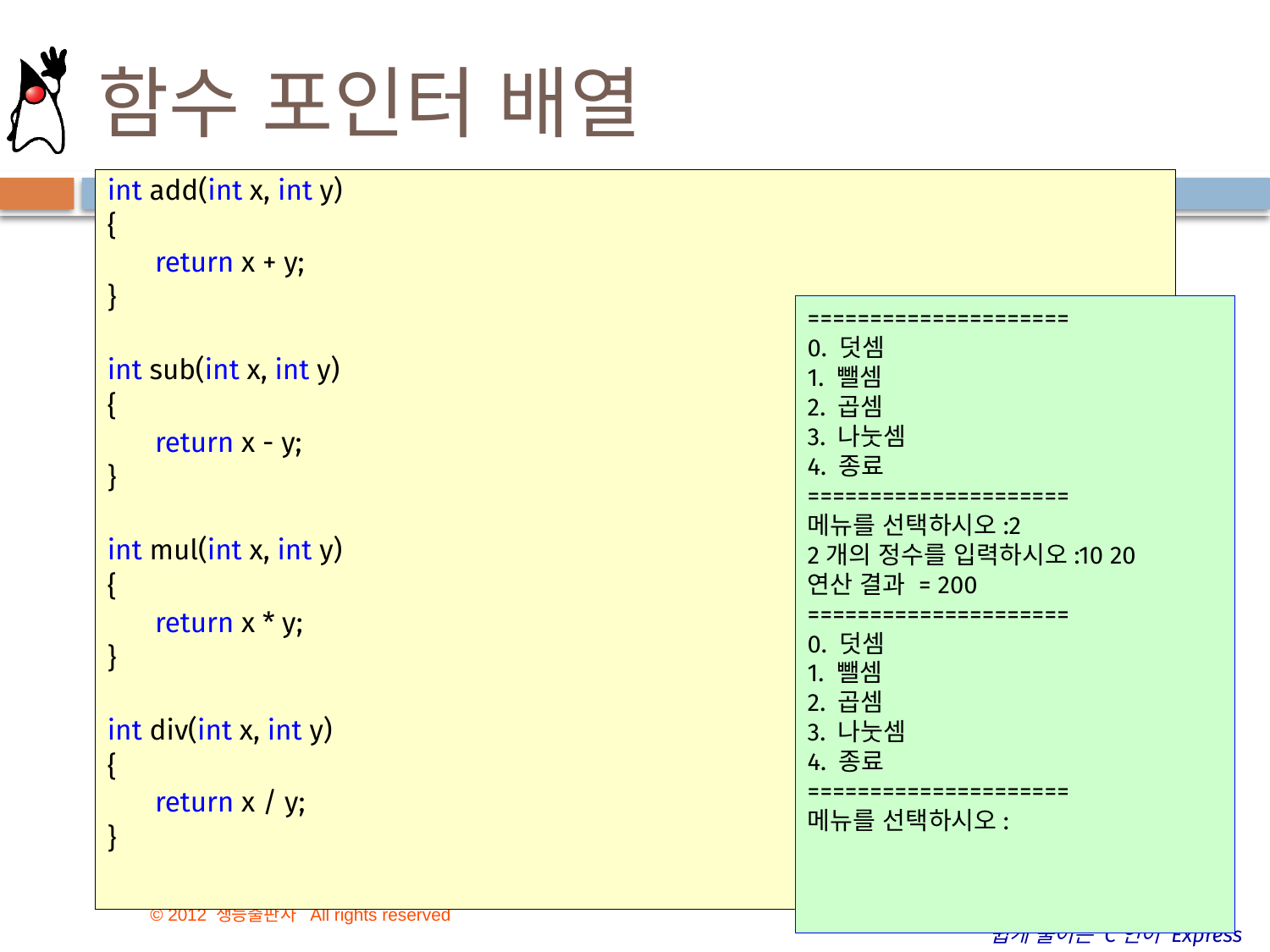

# 함수 포인터 배열
int add(int x, int y)
{
	return x + y;
}

int sub(int x, int y)
{
	return x - y;
}

int mul(int x, int y)
{
	return x * y;
}

int div(int x, int y)
{
	return x / y;
}

=====================
0. 덧셈
1. 뺄셈
2. 곱셈
3. 나눗셈
4. 종료
=====================
메뉴를 선택하시오:2
2개의 정수를 입력하시오:10 20
연산 결과 = 200
=====================
0. 덧셈
1. 뺄셈
2. 곱셈
3. 나눗셈
4. 종료
=====================
메뉴를 선택하시오: